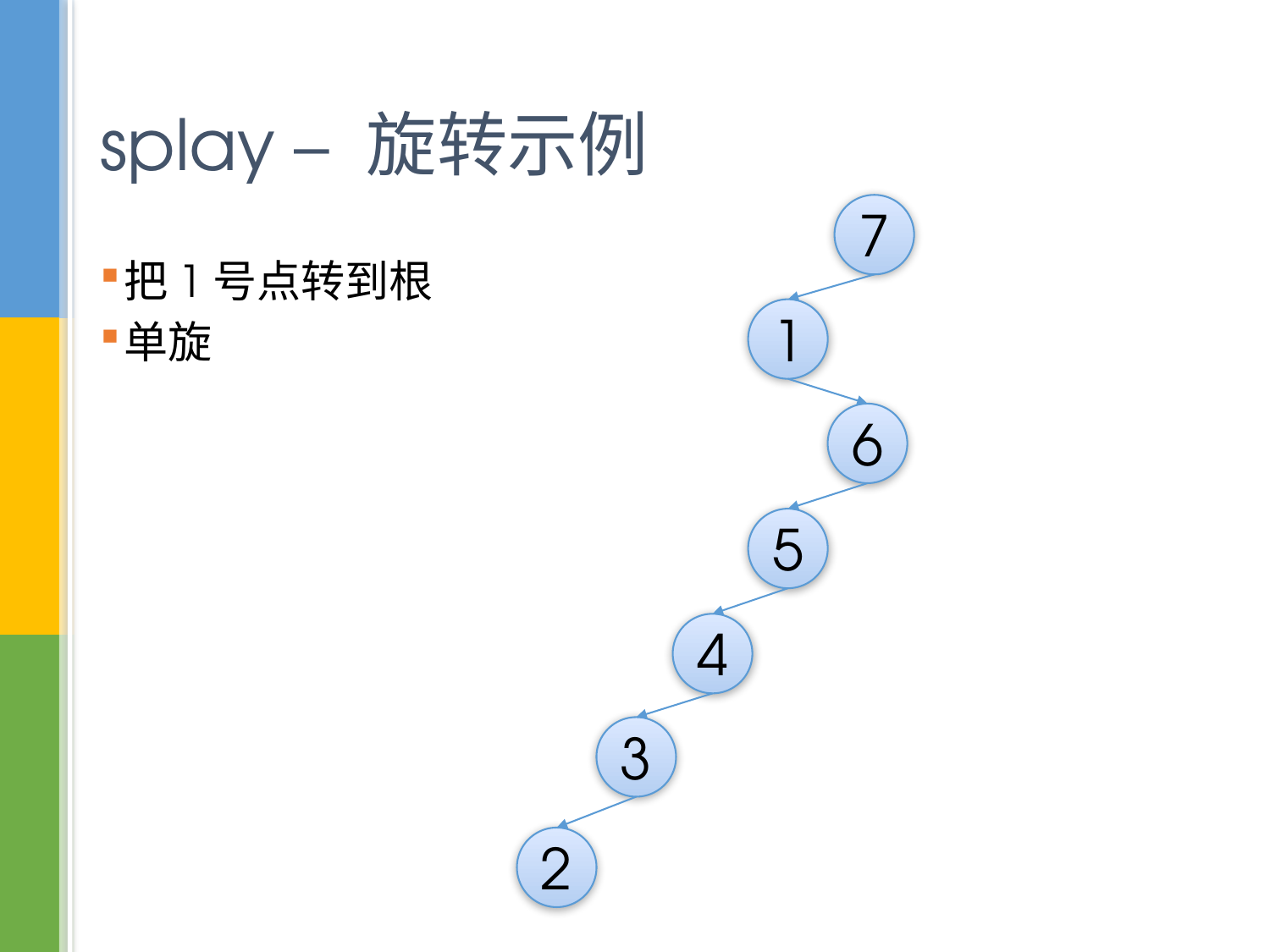

# splay – 旋转示例
7
把1号点转到根
单旋
1
6
5
4
3
2